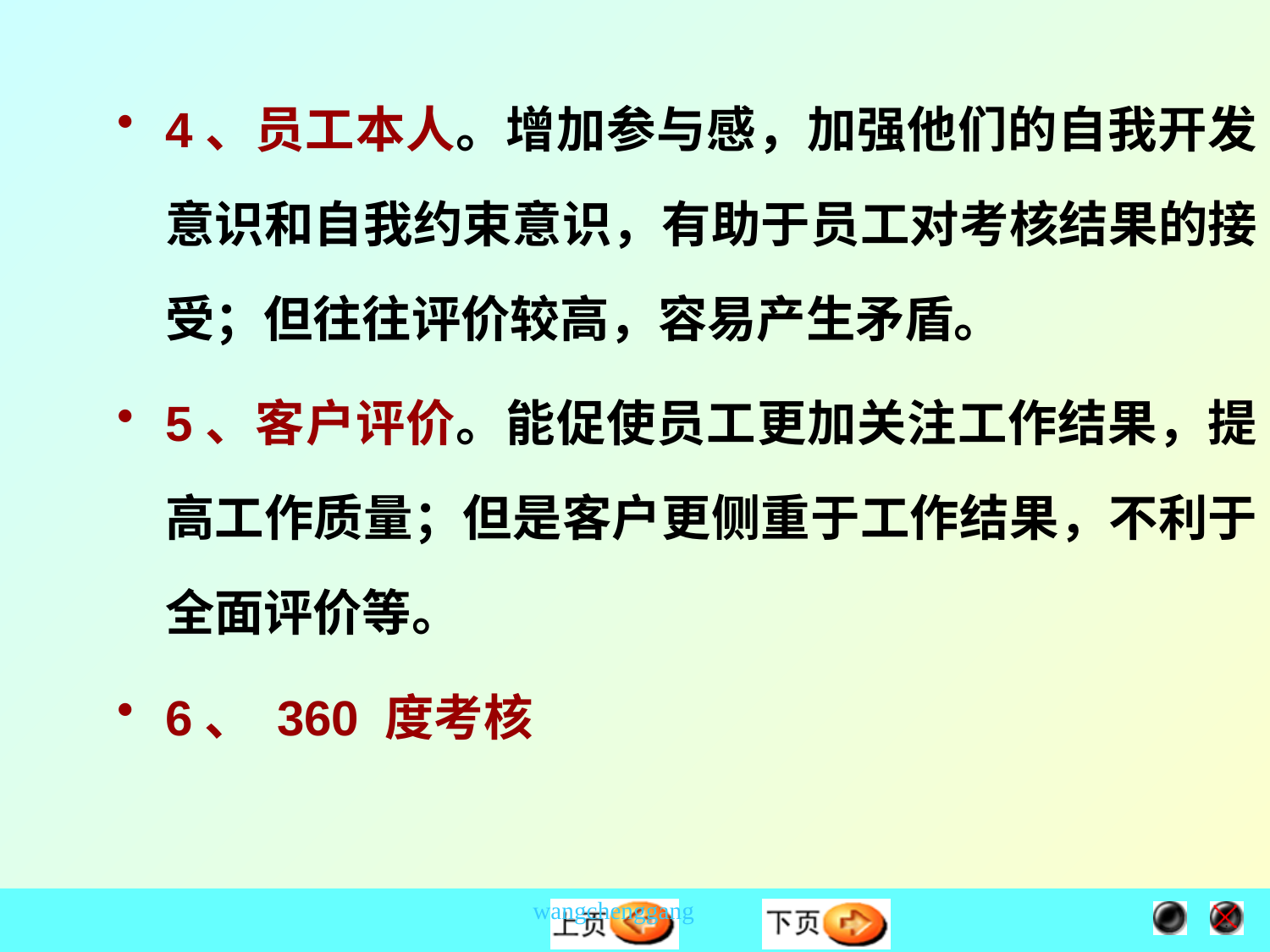

#
4、员工本人。增加参与感，加强他们的自我开发意识和自我约束意识，有助于员工对考核结果的接受；但往往评价较高，容易产生矛盾。
5、客户评价。能促使员工更加关注工作结果，提高工作质量；但是客户更侧重于工作结果，不利于全面评价等。
6、 360 度考核

wangchenggang